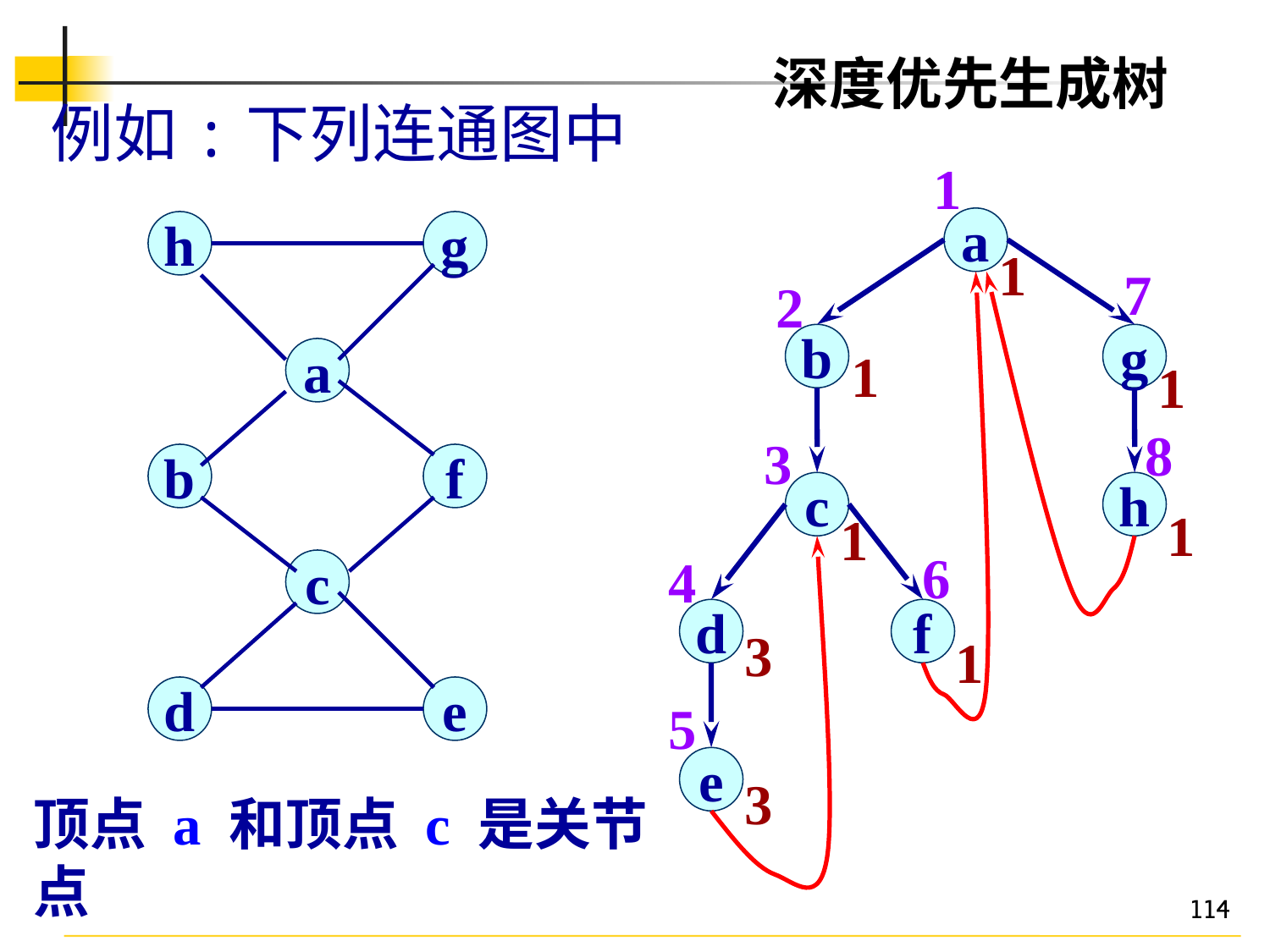

深度优先生成树
例如:下列连通图中
1
a
h
g

a

b
f

c

d
e

1

7
2

b
g
1
1

8
3
c
h
1
1

6
4
d
f
3
1

5
e
3
顶点 a 和顶点 c 是关节点
114